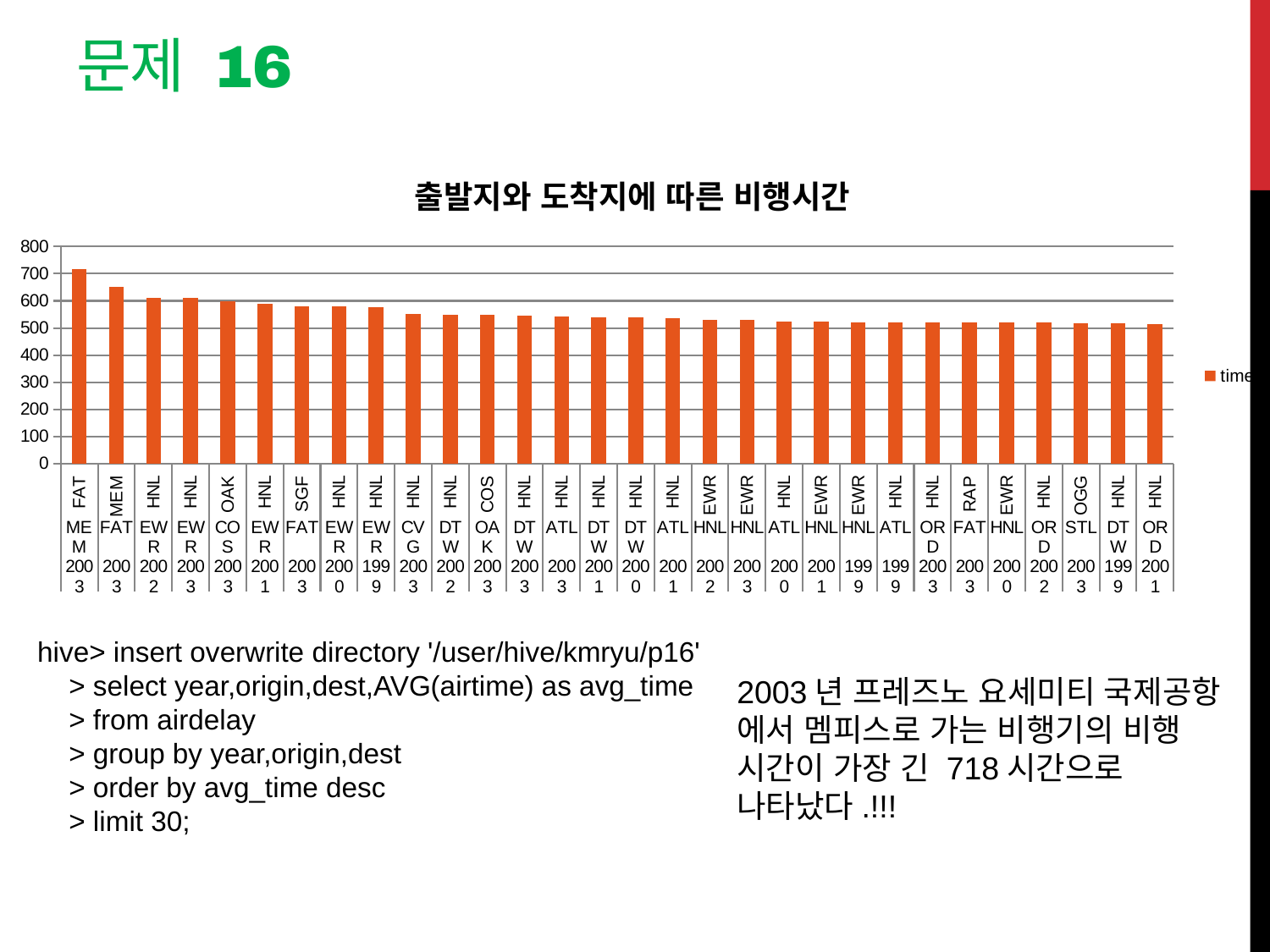

# 문제 16

### Chart: 출발지와 도착지에 따른 비행시간

| Category | time |
|---|---|
| FAT | 718.0 |
| MEM | 650.0 |
| HNL | 610.0 |
| HNL | 610.0 |
| OAK | 599.0 |
| HNL | 589.0 |
| SGF | 580.0 |
| HNL | 580.0 |
| HNL | 578.0 |
| HNL | 553.0 |
| HNL | 548.0 |
| COS | 548.0 |
| HNL | 547.0 |
| HNL | 541.0 |
| HNL | 540.0 |
| HNL | 539.0 |
| HNL | 536.0 |
| EWR | 530.0 |
| EWR | 529.0 |
| HNL | 525.0 |
| EWR | 523.0 |
| EWR | 521.0 |
| HNL | 521.0 |
| HNL | 520.0 |
| RAP | 520.0 |
| EWR | 520.0 |
| HNL | 519.0 |
| OGG | 517.0 |
| HNL | 516.0 |
| HNL | 515.0 |
hive> insert overwrite directory '/user/hive/kmryu/p16'
    > select year,origin,dest,AVG(airtime) as avg_time
    > from airdelay
    > group by year,origin,dest
    > order by avg_time desc
    > limit 30;
2003년 프레즈노 요세미티 국제공항
에서 멤피스로 가는 비행기의 비행
시간이 가장 긴 718시간으로
나타났다.!!!